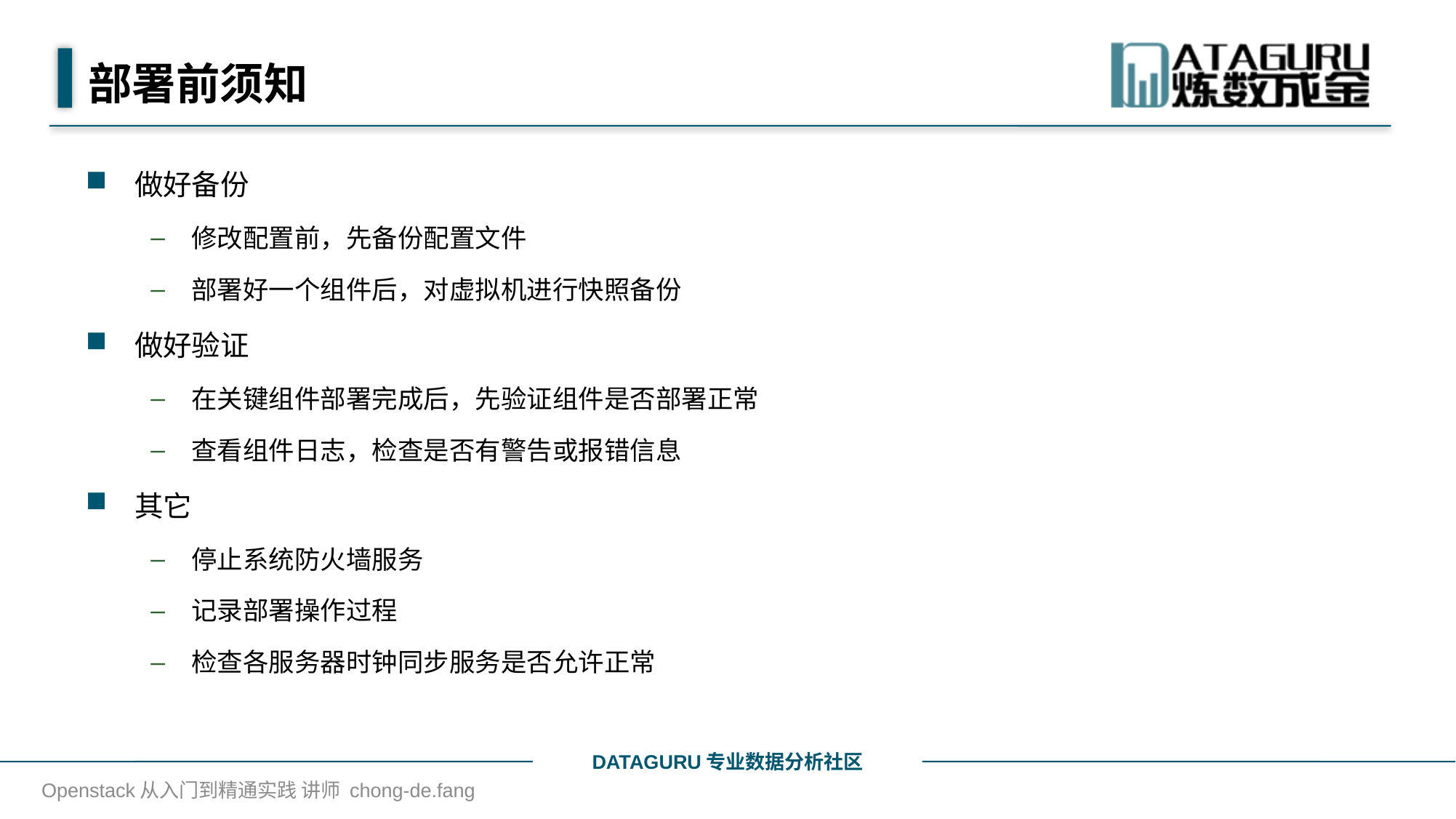

# 部署前须知
做好备份
修改配置前，先备份配置文件
部署好一个组件后，对虚拟机进行快照备份
做好验证
在关键组件部署完成后，先验证组件是否部署正常
查看组件日志，检查是否有警告或报错信息
其它
停止系统防火墙服务
记录部署操作过程
检查各服务器时钟同步服务是否允许正常